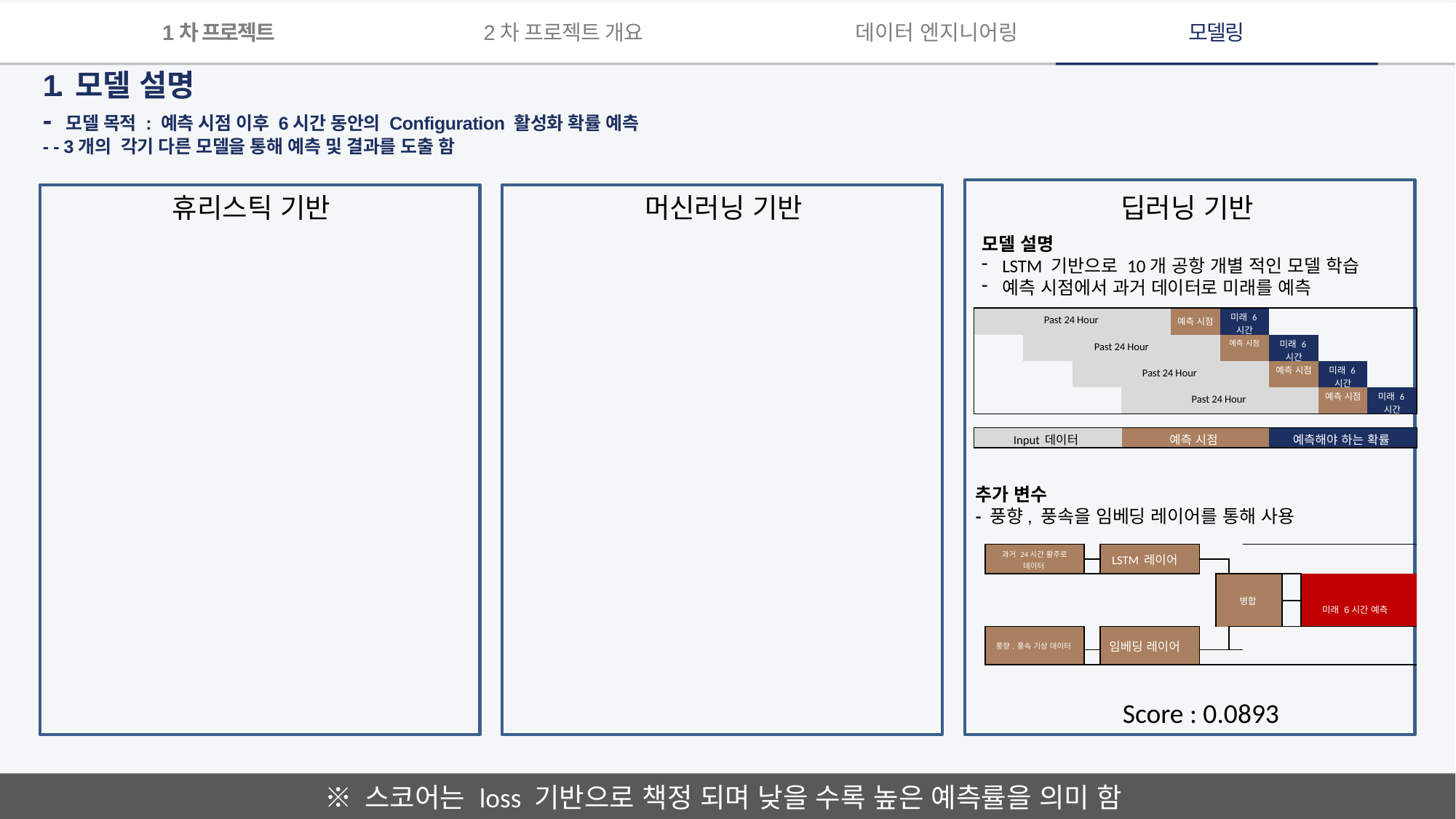

1차 프로젝트
2차 프로젝트 개요
데이터 엔지니어링
모델링
# 1. 모델 설명 - 모델 목적 : 예측 시점 이후 6시간 동안의 Configuration 활성화 확률 예측 - - 3개의  각기 다른 모델을 통해 예측 및 결과를 도출 함

휴리스틱 기반
머신러닝 기반
딥러닝 기반
모델 설명
LSTM 기반으로 10개 공항 개별 적인 모델 학습
예측 시점에서 과거 데이터로 미래를 예측

| Past 24 Hour |  |  |  | 예측 시점 | 미래 6시간 |  |  |  |
| --- | --- | --- | --- | --- | --- | --- | --- | --- |
|  | Past 24 Hour |  |  |  | 예측 시점 | 미래 6시간 |  |  |
|  |  | Past 24 Hour |  |  |  | 예측 시점 | 미래 6시간 |  |
|  |  |  | Past 24 Hour |  |  |  | 예측 시점 | 미래 6시간 |
| Input 데이터 | 예측 시점 | 예측해야 하는 확률 |
| --- | --- | --- |
추가 변수
- 풍향, 풍속을 임베딩 레이어를 통해 사용
|  |  |  |  |  |  |  |  |  |
| --- | --- | --- | --- | --- | --- | --- | --- | --- |
| 과거 24시간 활주로 데이터 |  | LSTM 레이어 |  |  |  |  |  |  |
|  |  |  |  |  |  |  |  |  |
|  |  |  |  | 병합 |  |  |  | 미래 6시간 예측 |
|  |  |  |  |  |  |  |  |  |
| 풍향, 풍속 기상 데이터 |  | 임베딩 레이어 |  |  |  |  |  |  |
|  |  |  |  |  |  |  |  |  |
|  |  |  |  |  |  |  |  |  |
Score : 0.0893
※ 스코어는 loss 기반으로 책정 되며 낮을 수록 높은 예측률을 의미 함